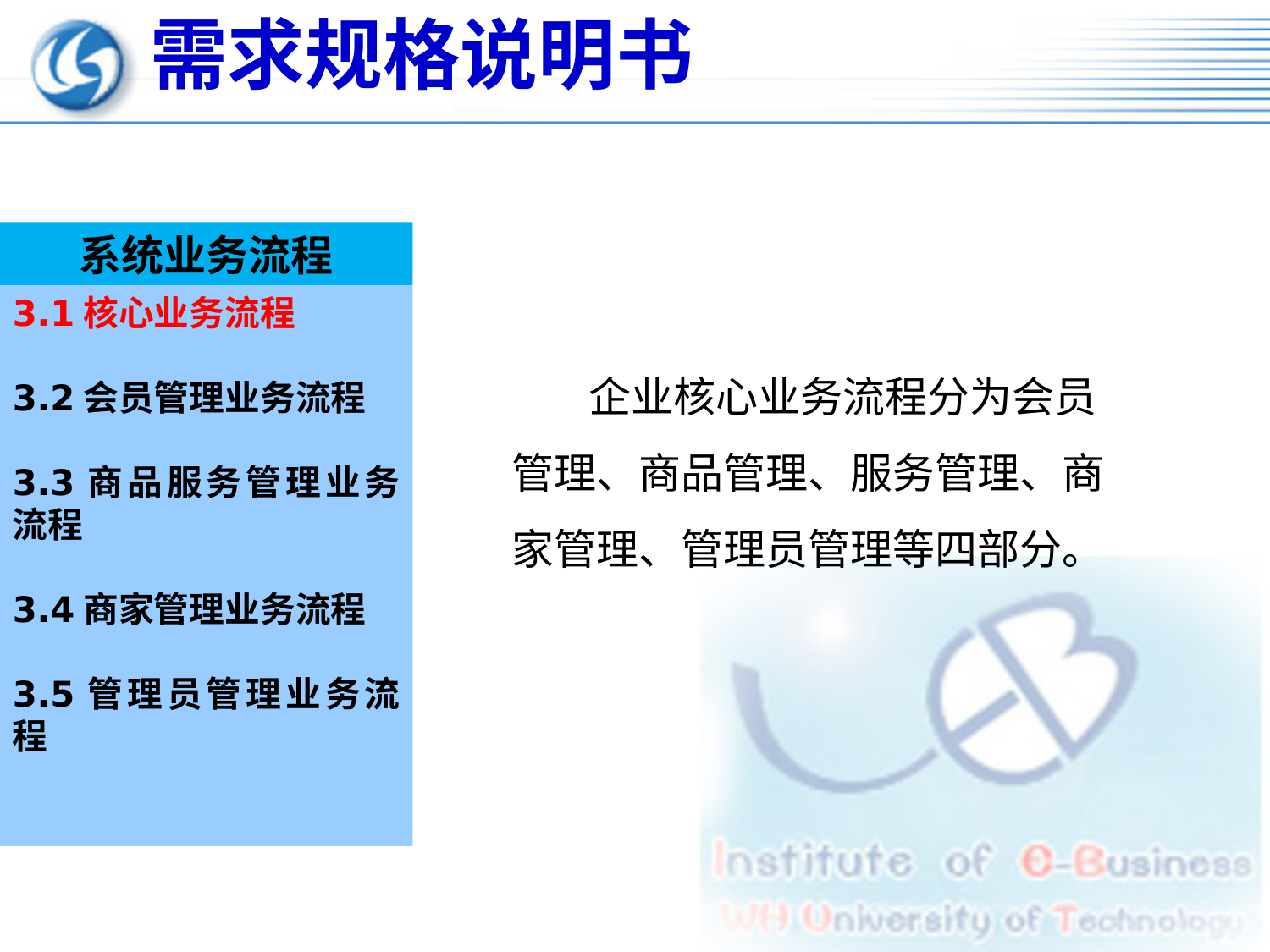

需求规格说明书
系统业务流程
3.1核心业务流程

3.2会员管理业务流程

3.3商品服务管理业务流程

3.4商家管理业务流程

3.5管理员管理业务流程

       企业核心业务流程分为会员管理、商品管理、服务管理、商家管理、管理员管理等四部分。